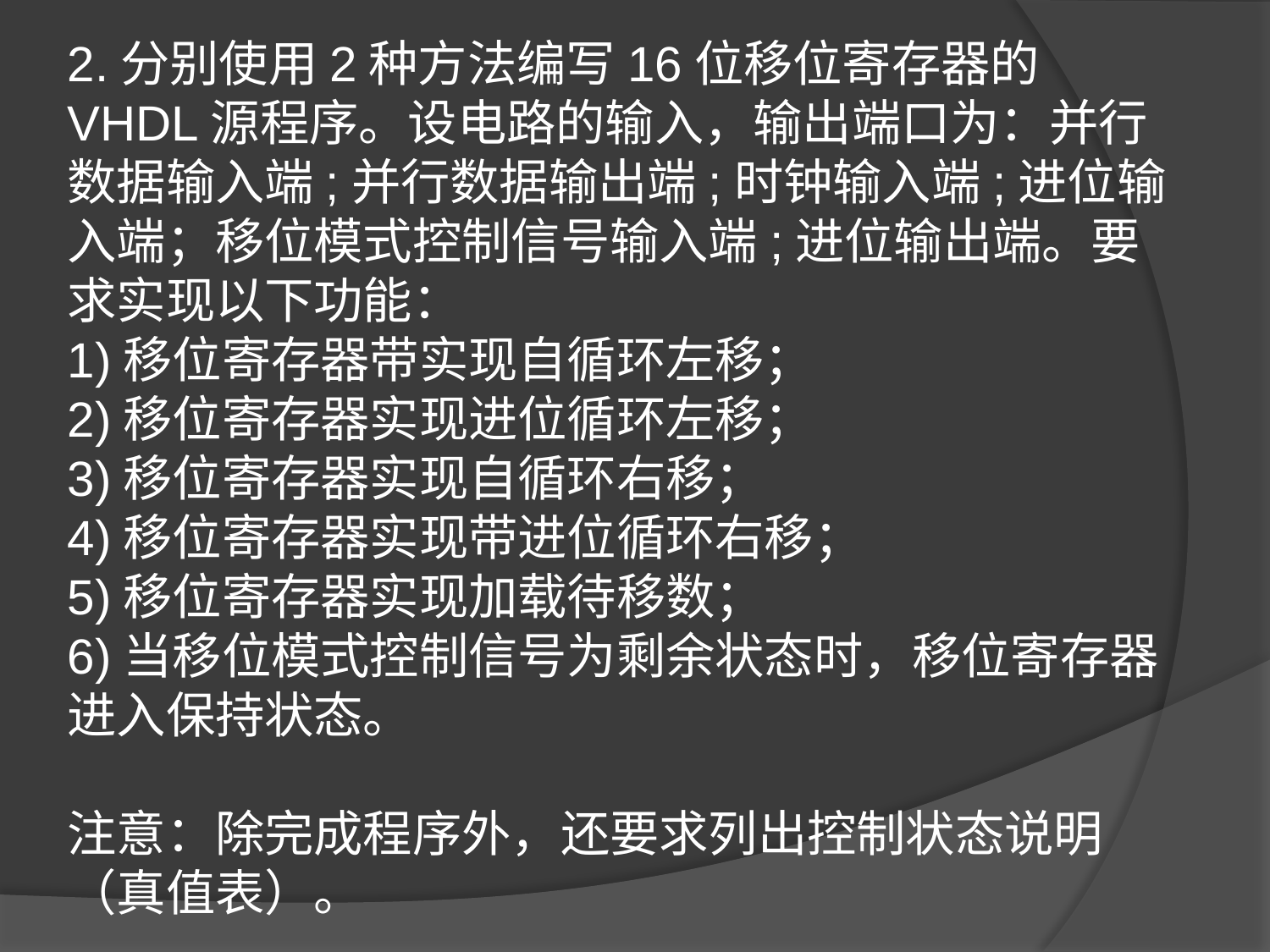

2.分别使用2种方法编写16位移位寄存器的VHDL源程序。设电路的输入，输出端口为：并行数据输入端;并行数据输出端;时钟输入端;进位输入端；移位模式控制信号输入端;进位输出端。要求实现以下功能：
1)移位寄存器带实现自循环左移；
2)移位寄存器实现进位循环左移；
3)移位寄存器实现自循环右移；
4)移位寄存器实现带进位循环右移；
5)移位寄存器实现加载待移数；
6)当移位模式控制信号为剩余状态时，移位寄存器进入保持状态。

注意：除完成程序外，还要求列出控制状态说明（真值表）。